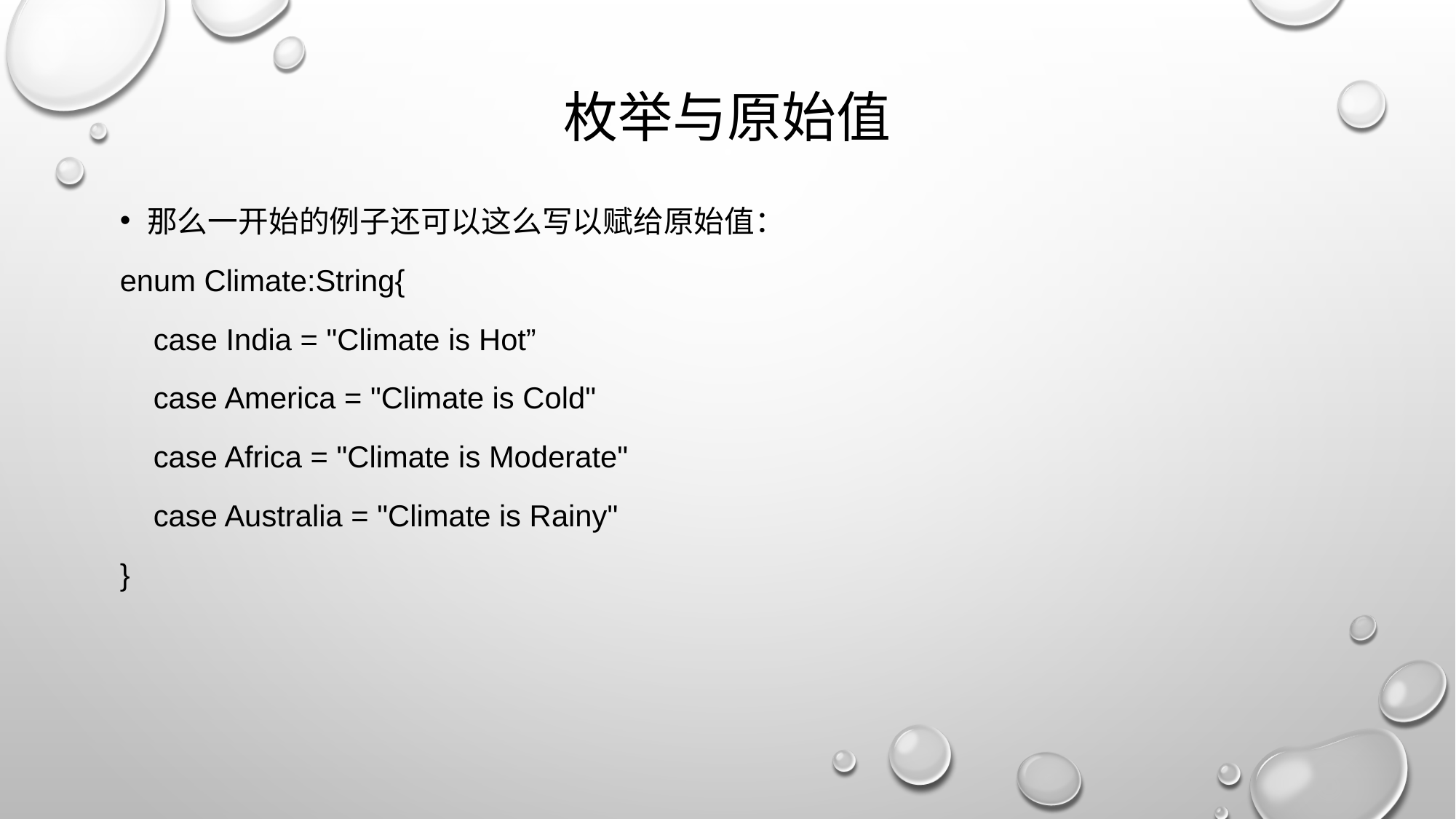

# 枚举与原始值
那么一开始的例子还可以这么写以赋给原始值：
enum Climate:String{
    case India = "Climate is Hot”
    case America = "Climate is Cold"
    case Africa = "Climate is Moderate"
    case Australia = "Climate is Rainy"
}